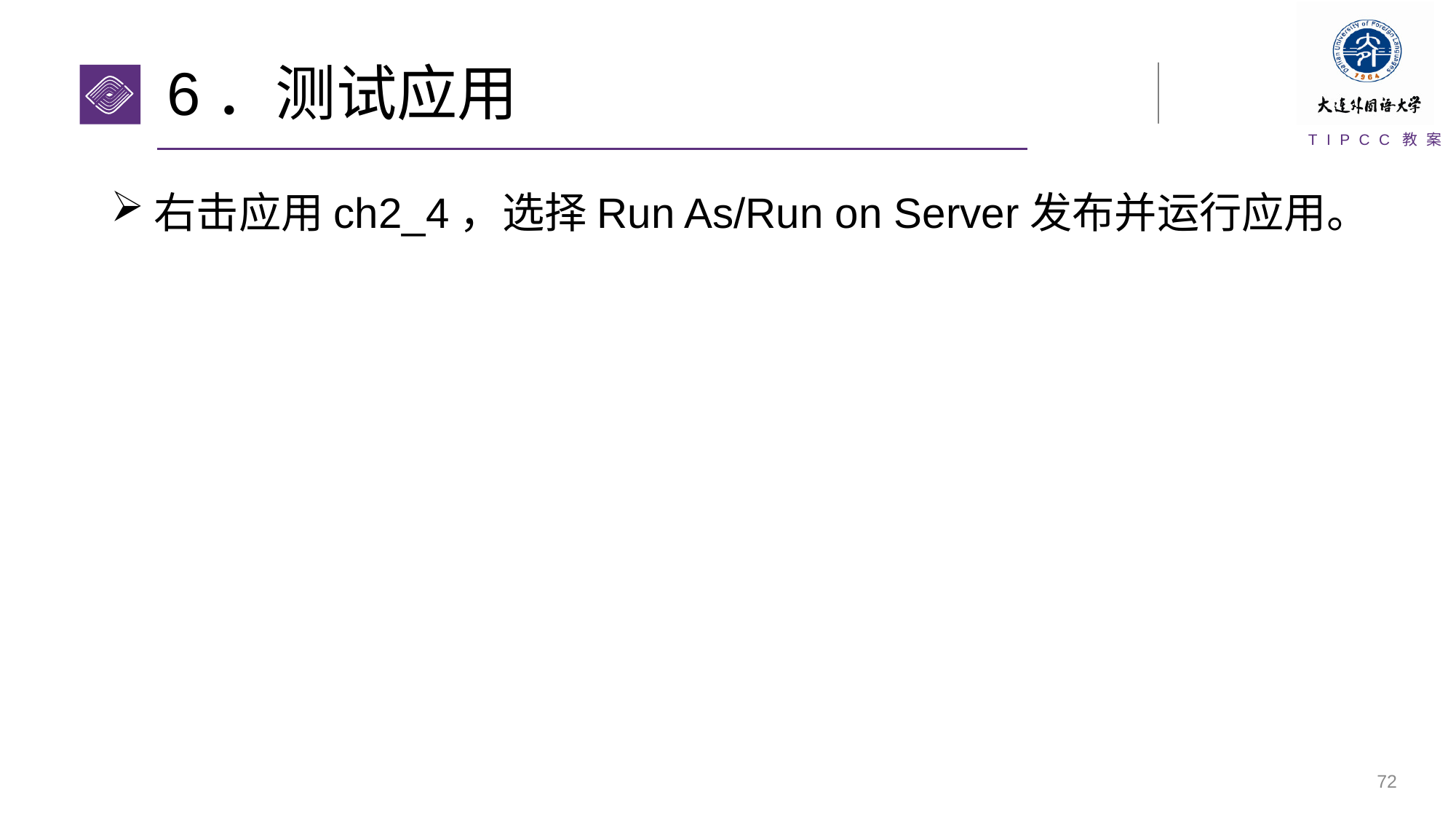

# 6．测试应用
右击应用ch2_4，选择Run As/Run on Server发布并运行应用。
72